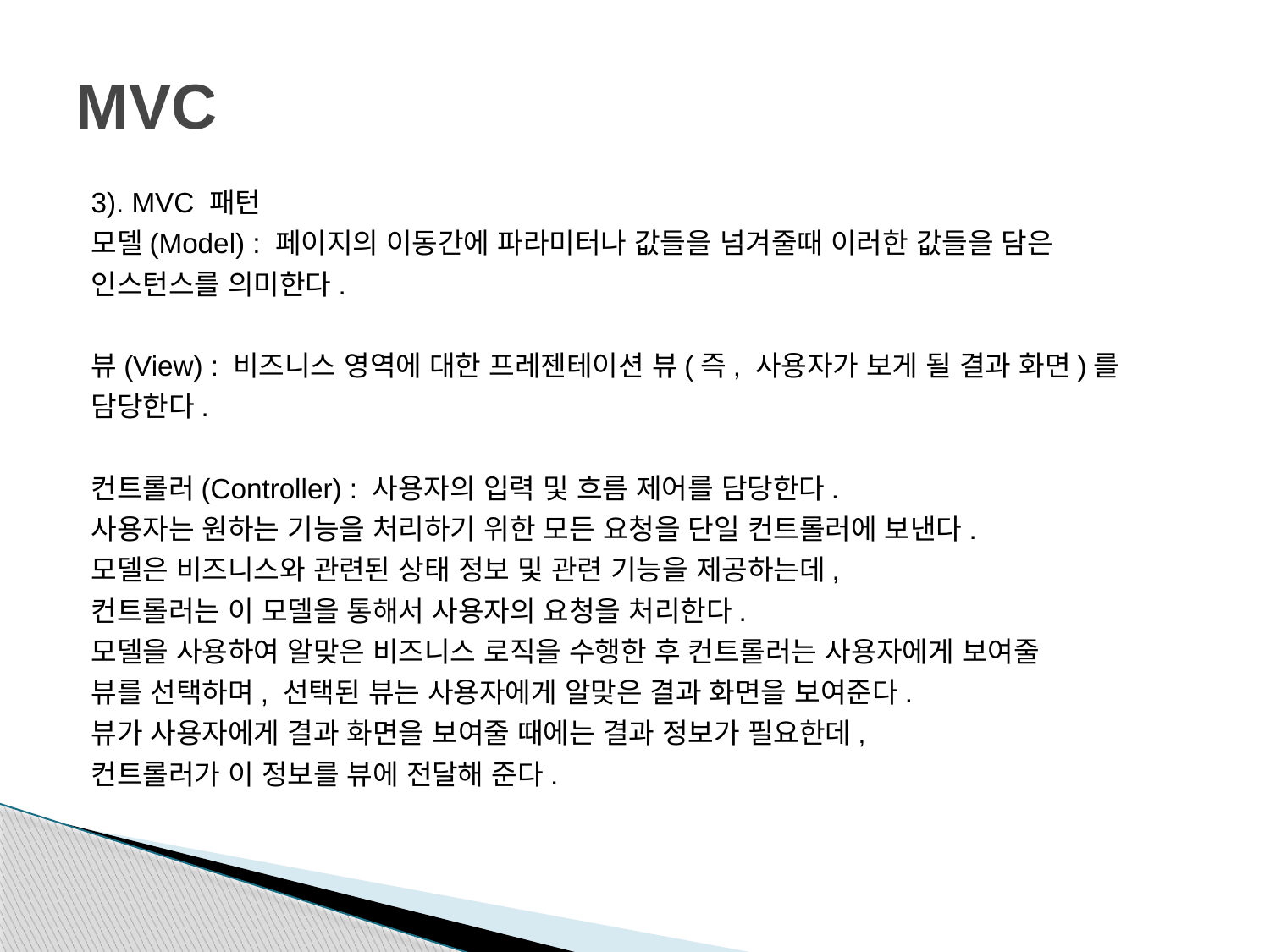

# MVC
3). MVC 패턴
모델(Model) : 페이지의 이동간에 파라미터나 값들을 넘겨줄때 이러한 값들을 담은
인스턴스를 의미한다.

뷰(View) : 비즈니스 영역에 대한 프레젠테이션 뷰(즉, 사용자가 보게 될 결과 화면)를
담당한다.

컨트롤러(Controller) : 사용자의 입력 및 흐름 제어를 담당한다.
사용자는 원하는 기능을 처리하기 위한 모든 요청을 단일 컨트롤러에 보낸다.
모델은 비즈니스와 관련된 상태 정보 및 관련 기능을 제공하는데,
컨트롤러는 이 모델을 통해서 사용자의 요청을 처리한다.
모델을 사용하여 알맞은 비즈니스 로직을 수행한 후 컨트롤러는 사용자에게 보여줄
뷰를 선택하며, 선택된 뷰는 사용자에게 알맞은 결과 화면을 보여준다.
뷰가 사용자에게 결과 화면을 보여줄 때에는 결과 정보가 필요한데,
컨트롤러가 이 정보를 뷰에 전달해 준다.